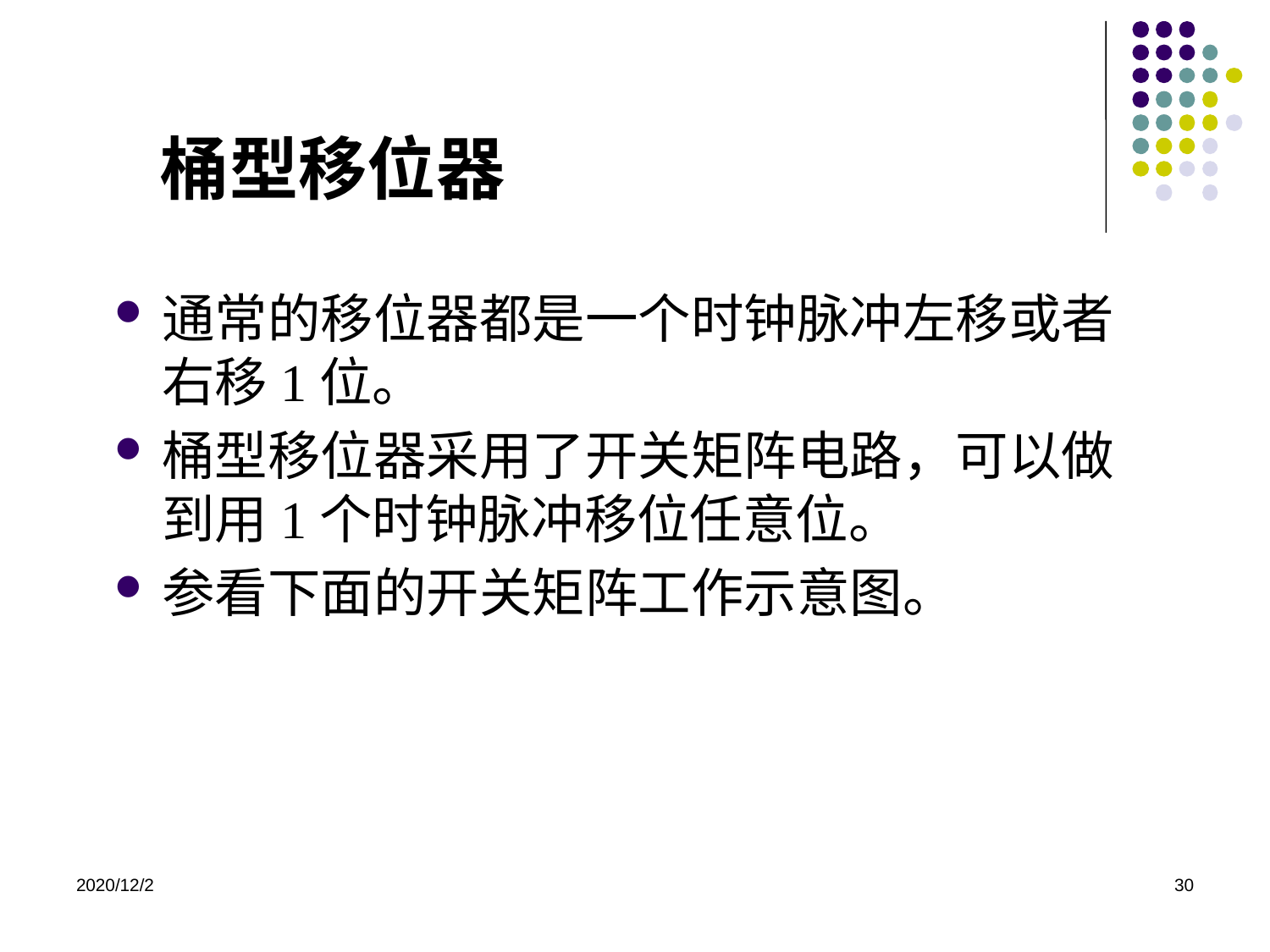

# 桶型移位器
通常的移位器都是一个时钟脉冲左移或者右移1位。
桶型移位器采用了开关矩阵电路，可以做到用1个时钟脉冲移位任意位。
参看下面的开关矩阵工作示意图。
2020/12/2
30